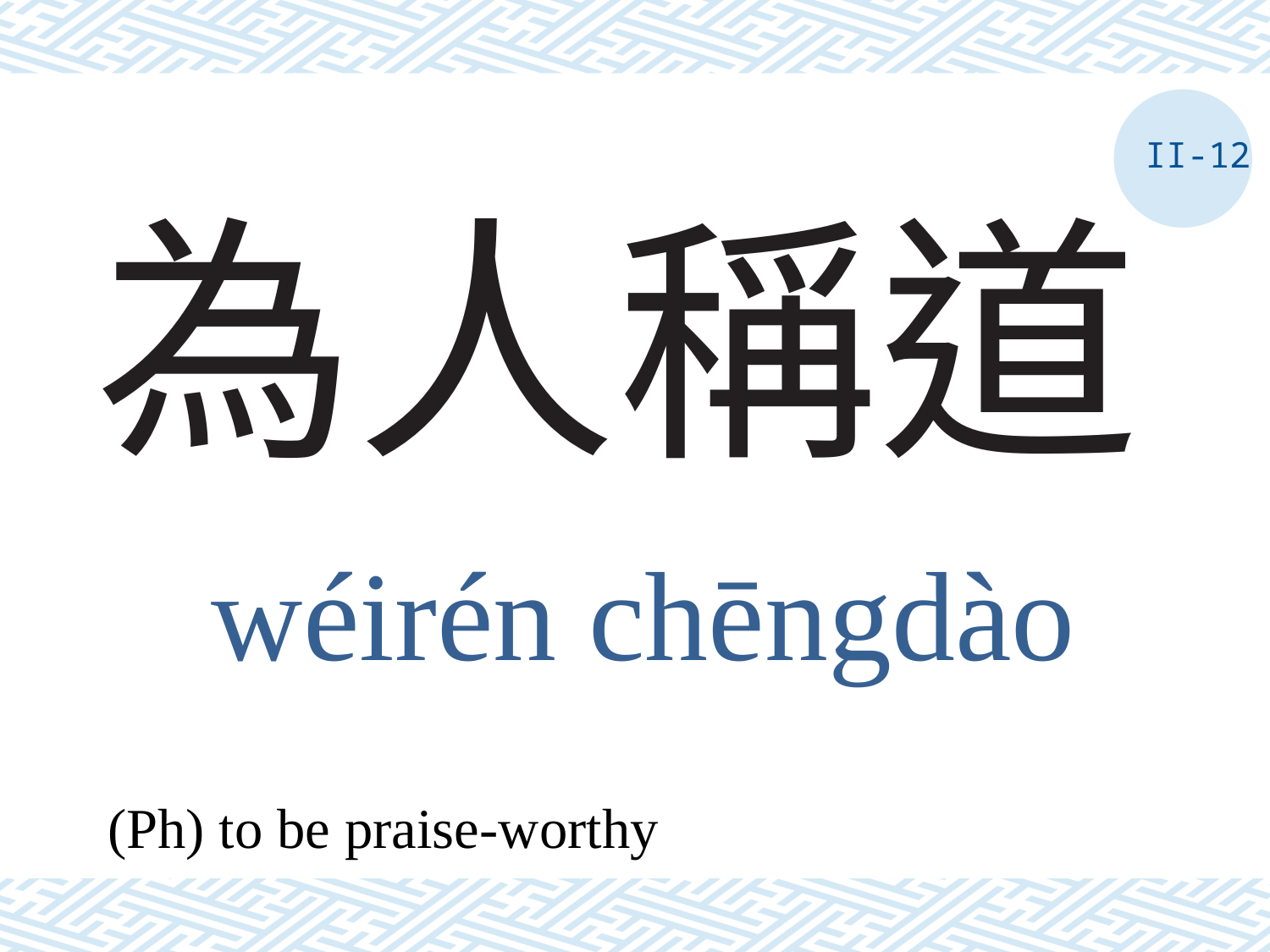

II-12

# 為人稱道
wéirén chēngdào
(Ph) to be praise-worthy